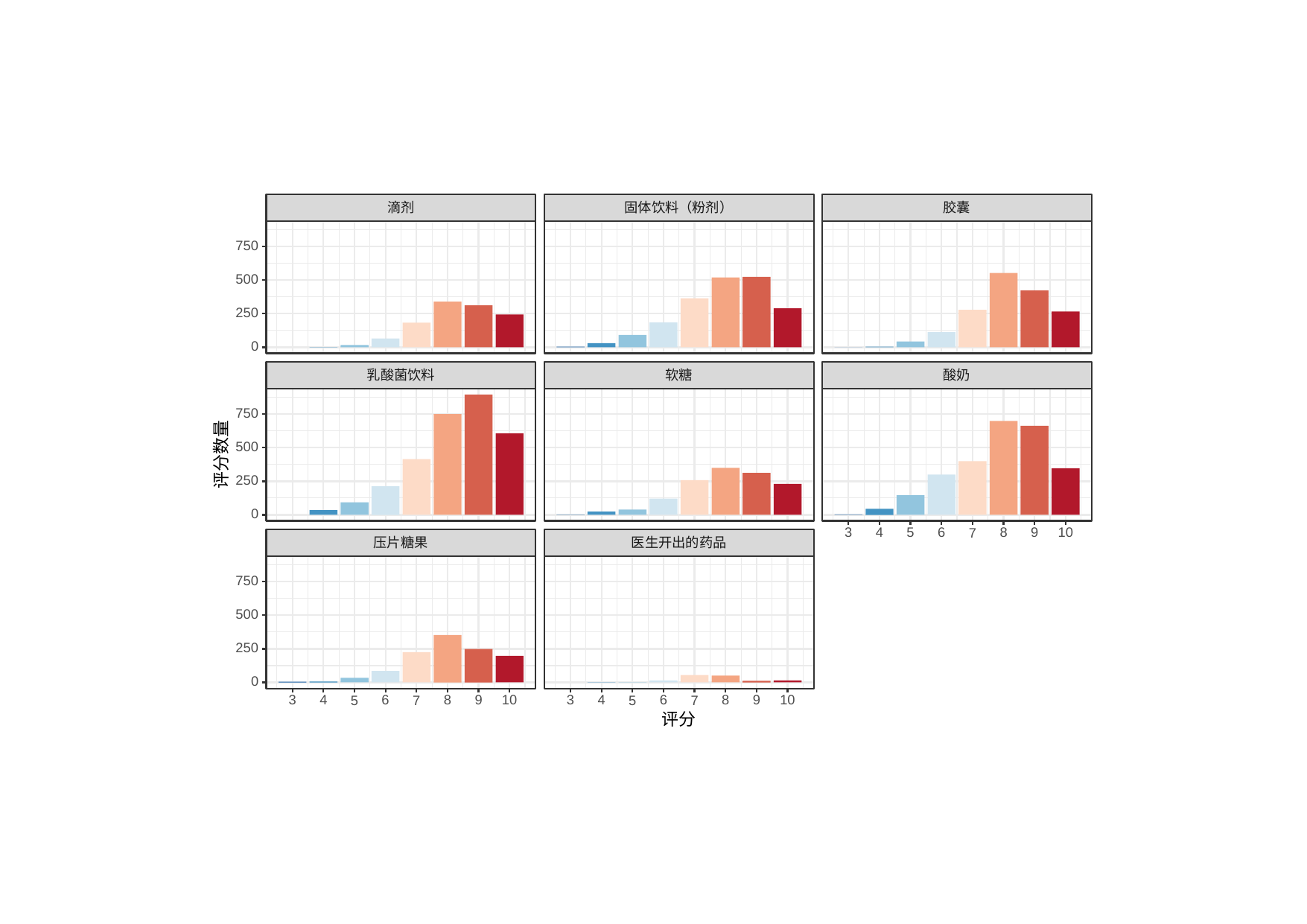

滴剂
固体饮料（粉剂）
胶囊

750

500

250

0

乳酸菌饮料
软糖
酸奶

750

500

评分数量

250

0

3
6
8
9
10
5
4
7

压片糖果
医生开出的药品

750

500

250

0

3
3
6
8
9
10
6
8
9
10
5
5
4
4
7
7
评分